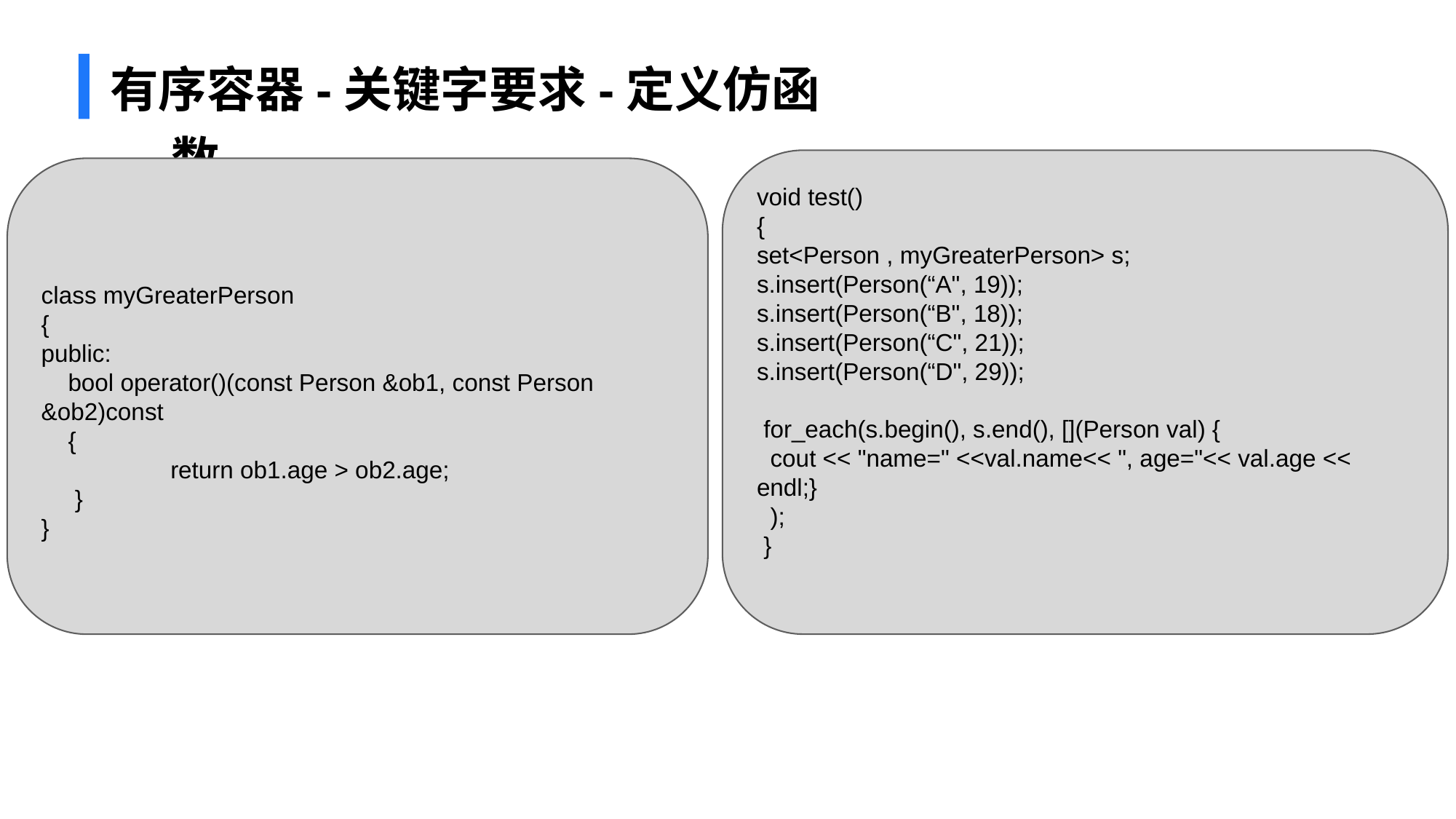

# 有序容器-关键字要求-定义仿函数
void test()
{
set<Person , myGreaterPerson> s;
s.insert(Person(“A", 19));
s.insert(Person(“B", 18));
s.insert(Person(“C", 21));
s.insert(Person(“D", 29));

 for_each(s.begin(), s.end(), [](Person val) {
  cout << "name=" <<val.name<< ", age="<< val.age << endl;}
  );
 }

class myGreaterPerson
{
public:
    bool operator()(const Person &ob1, const Person &ob2)const
    {
	   return ob1.age > ob2.age;
     }
}